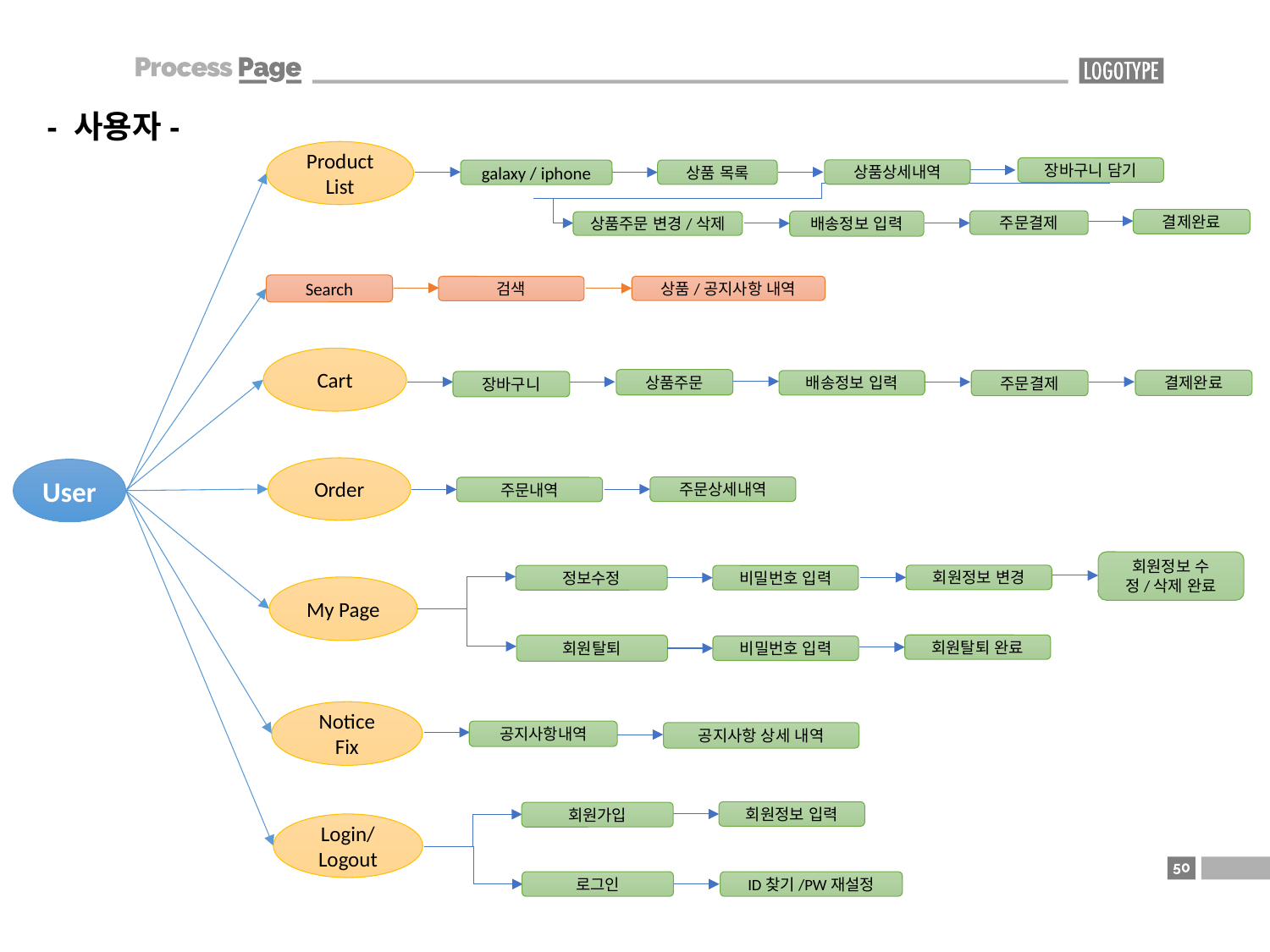

- 사용자-
Product List
장바구니 담기
상품상세내역
galaxy / iphone
상품 목록
결제완료
주문결제
배송정보 입력
상품주문 변경/삭제
Search
상품/공지사항 내역
검색
Cart
상품주문
결제완료
주문결제
배송정보 입력
장바구니
Order
주문상세내역
주문내역
User
회원정보 수정/삭제 완료
회원정보 변경
정보수정
비밀번호 입력
My Page
회원탈퇴 완료
회원탈퇴
비밀번호 입력
Notice Fix
공지사항내역
공지사항 상세 내역
회원정보 입력
회원가입
Login/
Logout
로그인
ID찾기/PW재설정